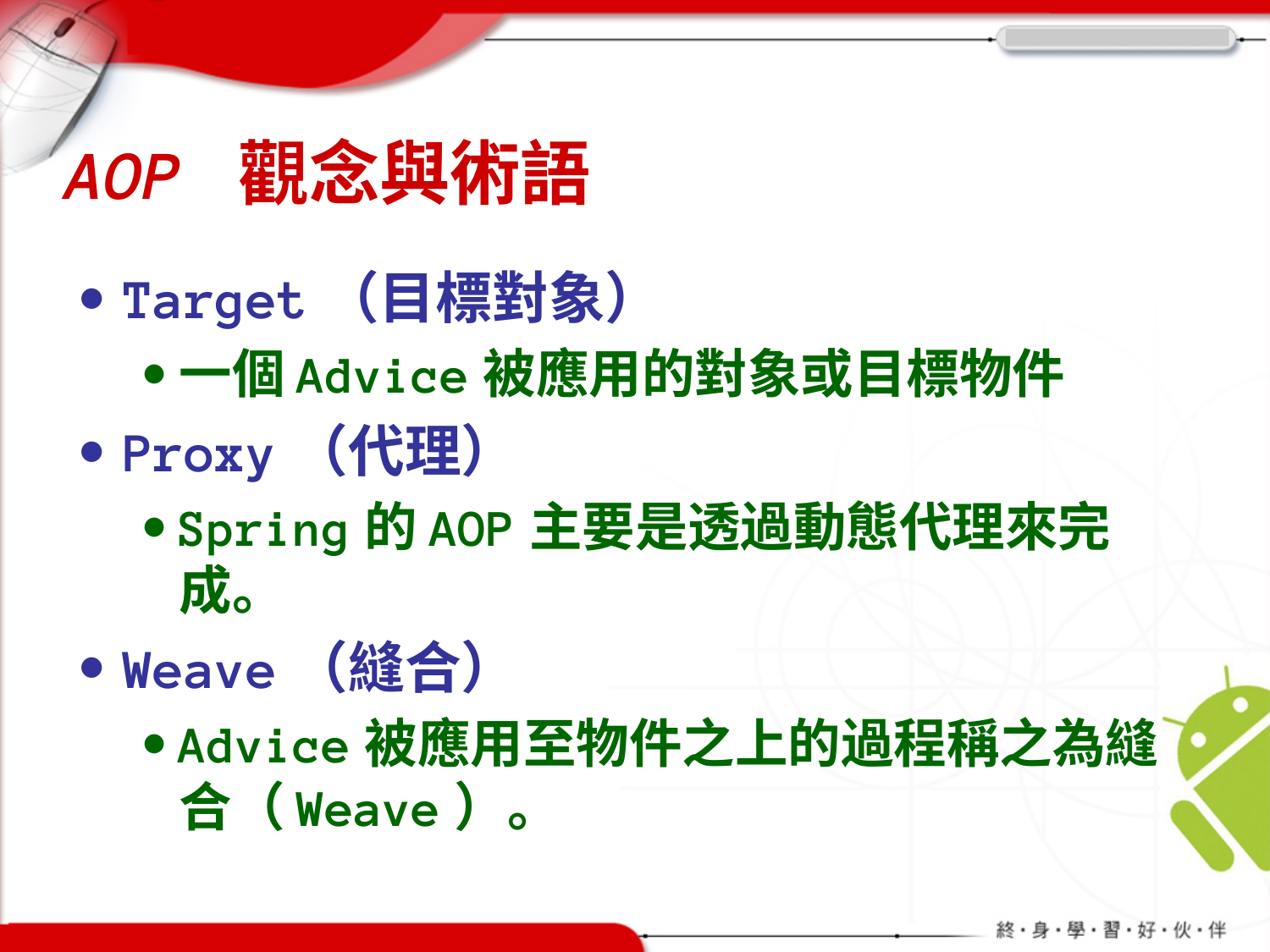

# AOP 觀念與術語
Target（目標對象）
一個Advice被應用的對象或目標物件
Proxy（代理）
Spring的AOP主要是透過動態代理來完成。
Weave（縫合）
Advice被應用至物件之上的過程稱之為縫合（Weave）。